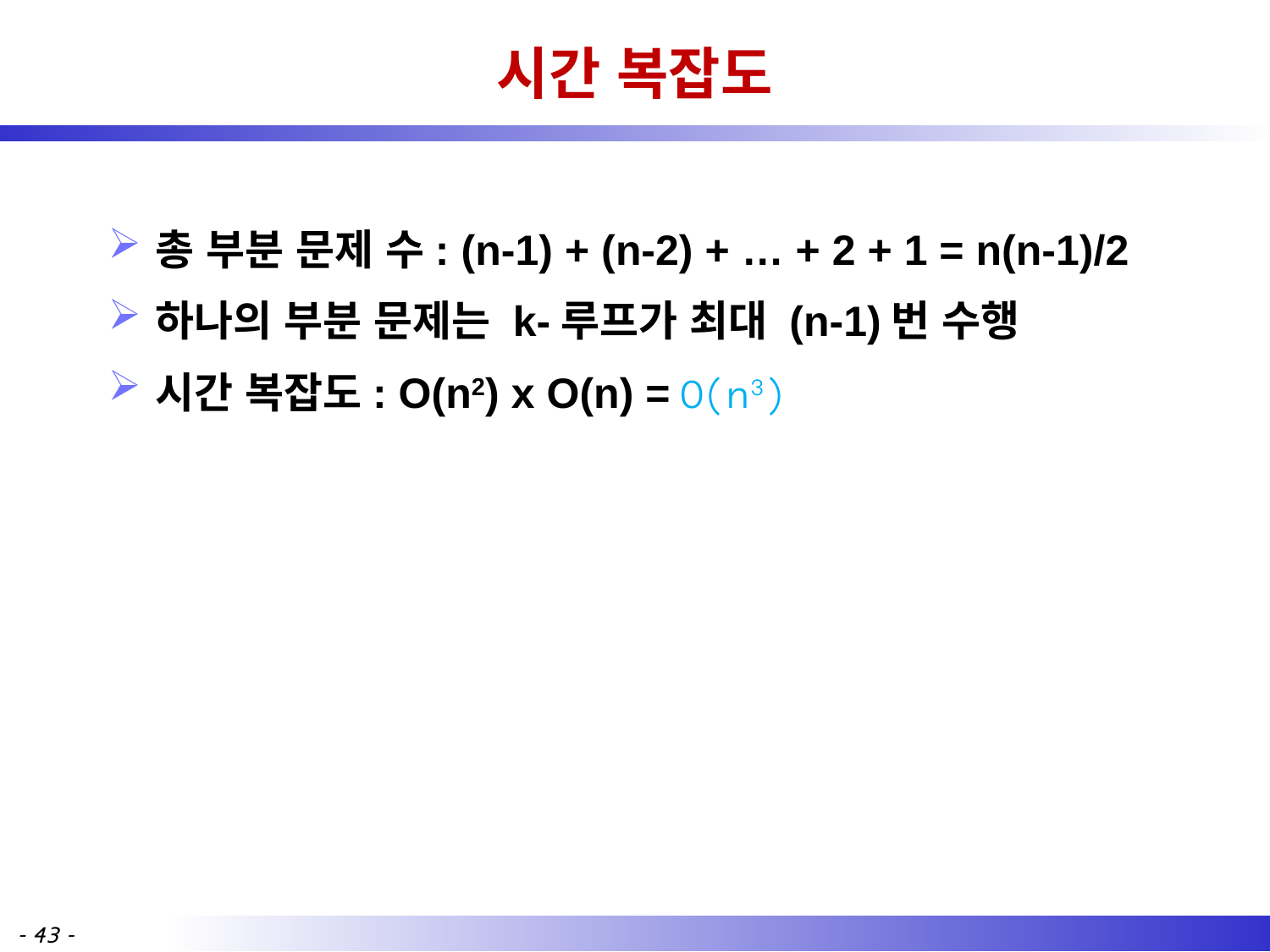

# 시간 복잡도
총 부분 문제 수: (n-1) + (n-2) + … + 2 + 1 = n(n-1)/2
하나의 부분 문제는 k-루프가 최대 (n-1)번 수행
시간 복잡도: O(n2) x O(n) = O(n3)
- 43 -